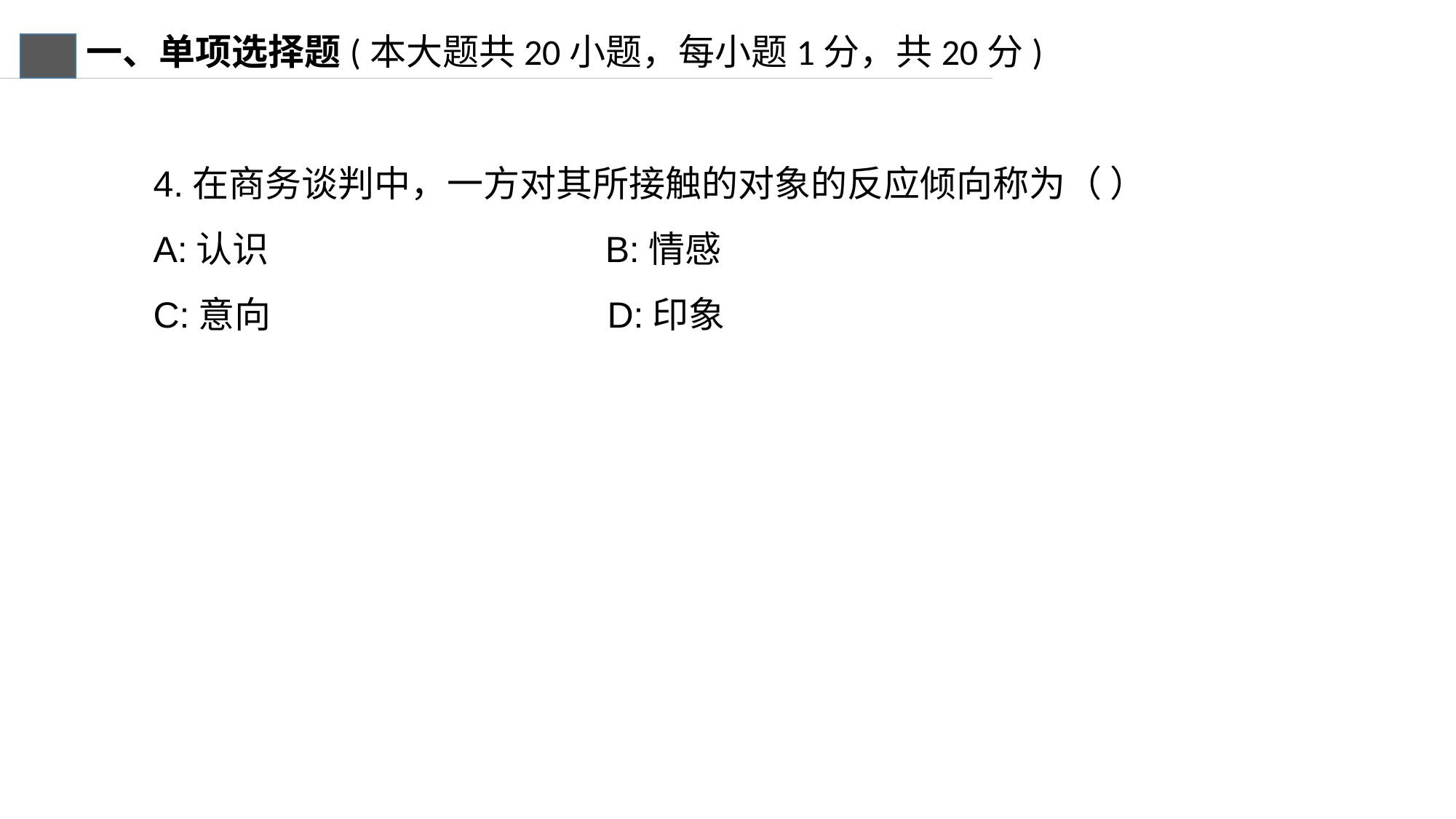

一、单项选择题(本大题共20小题，每小题1分，共20分)

4.在商务谈判中，一方对其所接触的对象的反应倾向称为（ ）
A:认识                                        B:情感
C:意向                                        D:印象